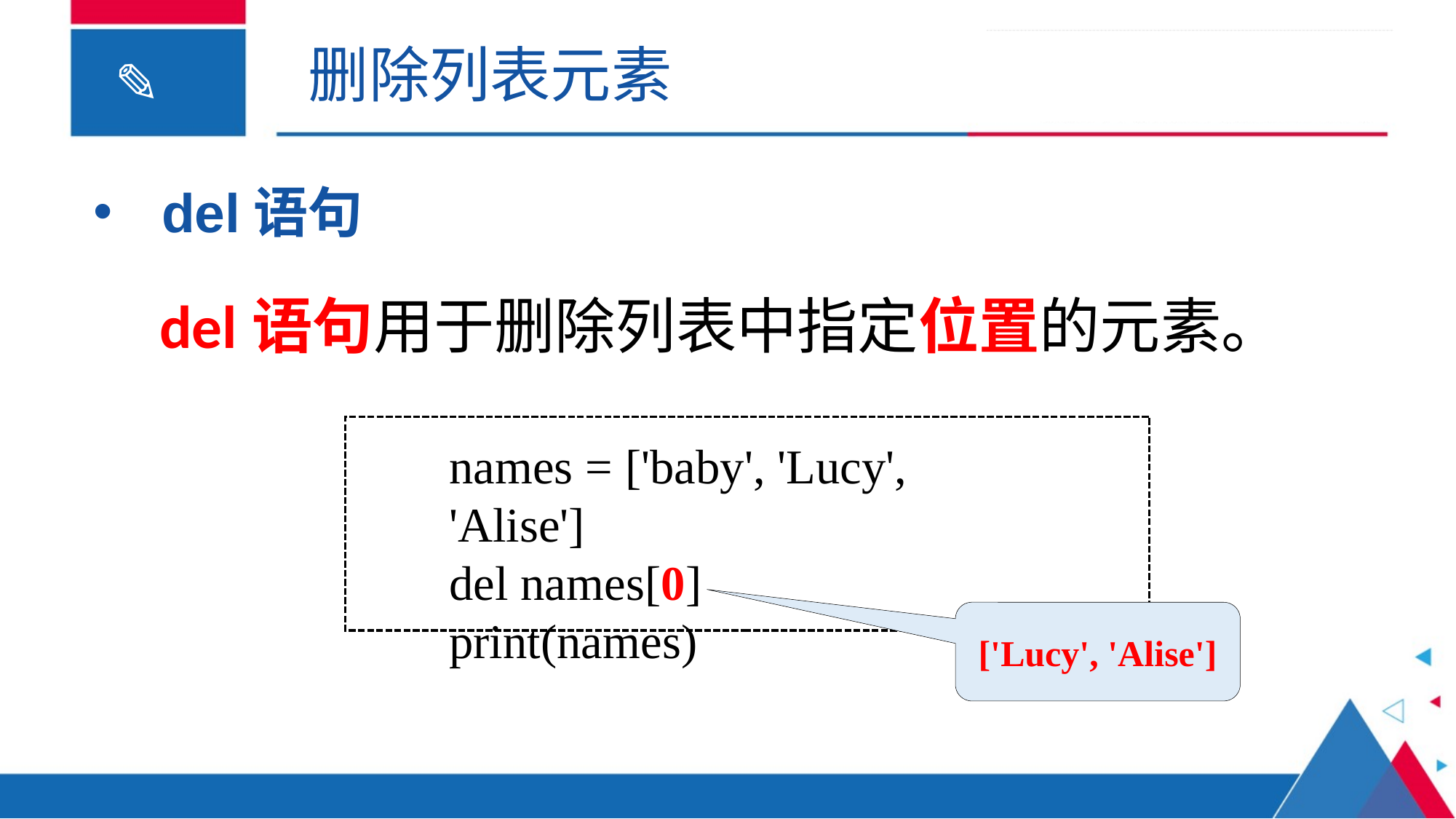

删除列表元素
del语句
del语句用于删除列表中指定位置的元素。

names = ['baby', 'Lucy', 'Alise']
del names[0]
print(names)
['Lucy', 'Alise']